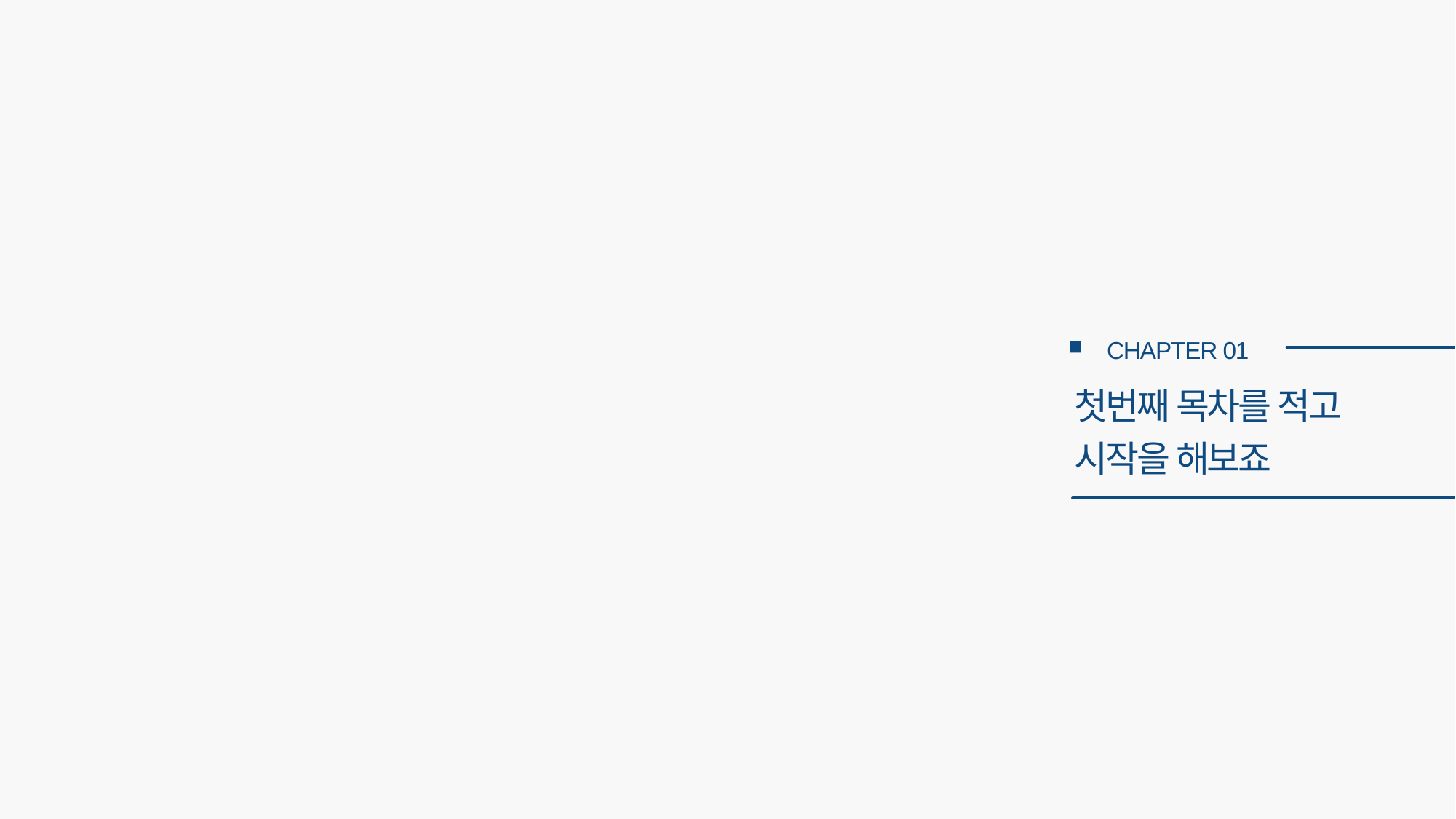

CHAPTER 01

첫번째 목차를 적고
시작을 해보죠